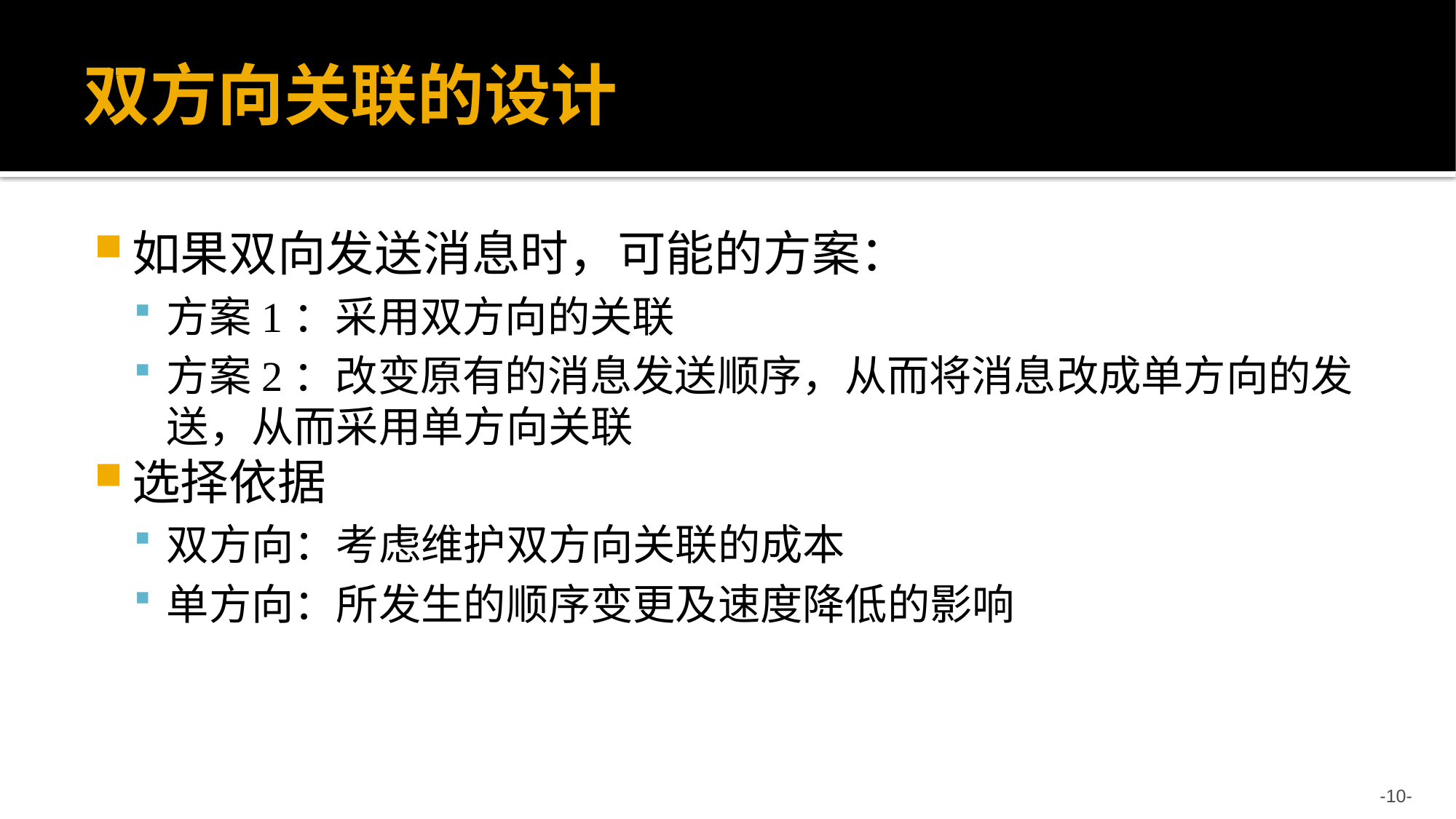

# 双方向关联的设计
如果双向发送消息时，可能的方案：
方案1：采用双方向的关联
方案2：改变原有的消息发送顺序，从而将消息改成单方向的发送，从而采用单方向关联
选择依据
双方向：考虑维护双方向关联的成本
单方向：所发生的顺序变更及速度降低的影响
-10-